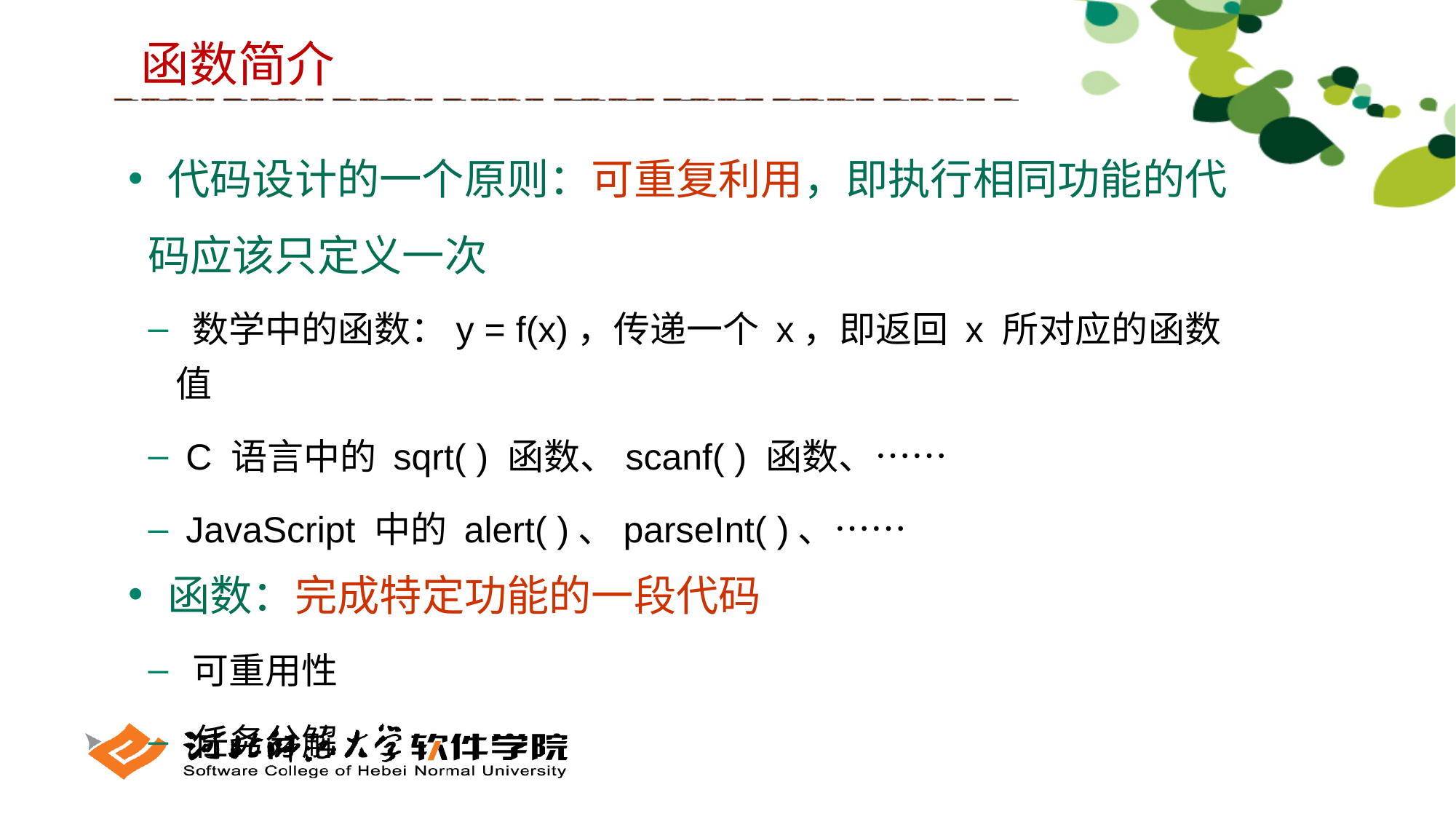

函数简介
 代码设计的一个原则：可重复利用，即执行相同功能的代码应该只定义一次
 数学中的函数：y = f(x)，传递一个 x，即返回 x 所对应的函数值
 C 语言中的 sqrt( ) 函数、scanf( ) 函数、……
 JavaScript 中的 alert( )、parseInt( )、……
 函数：完成特定功能的一段代码
 可重用性
 任务分解